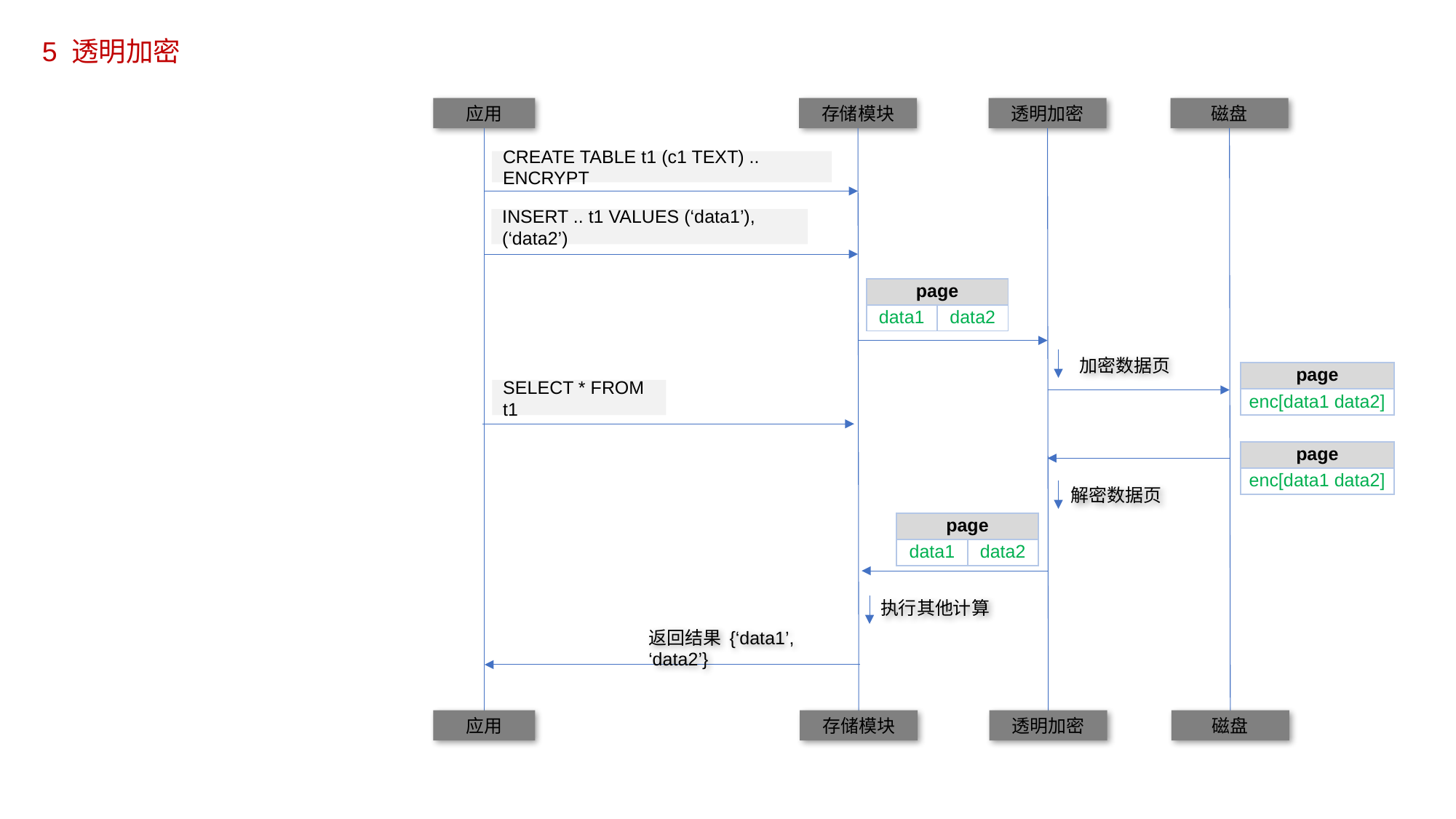

5 透明加密
应用
存储模块
透明加密
磁盘
CREATE TABLE t1 (c1 TEXT) .. ENCRYPT
INSERT .. t1 VALUES (‘data1’), (‘data2’)
| page |  |
| --- | --- |
| data1 | data2 |
加密数据页
| page |
| --- |
| enc[data1 data2] |
SELECT * FROM t1
| page |
| --- |
| enc[data1 data2] |
解密数据页
| page |  |
| --- | --- |
| data1 | data2 |
执行其他计算
返回结果 {‘data1’, ‘data2’}
应用
存储模块
透明加密
磁盘